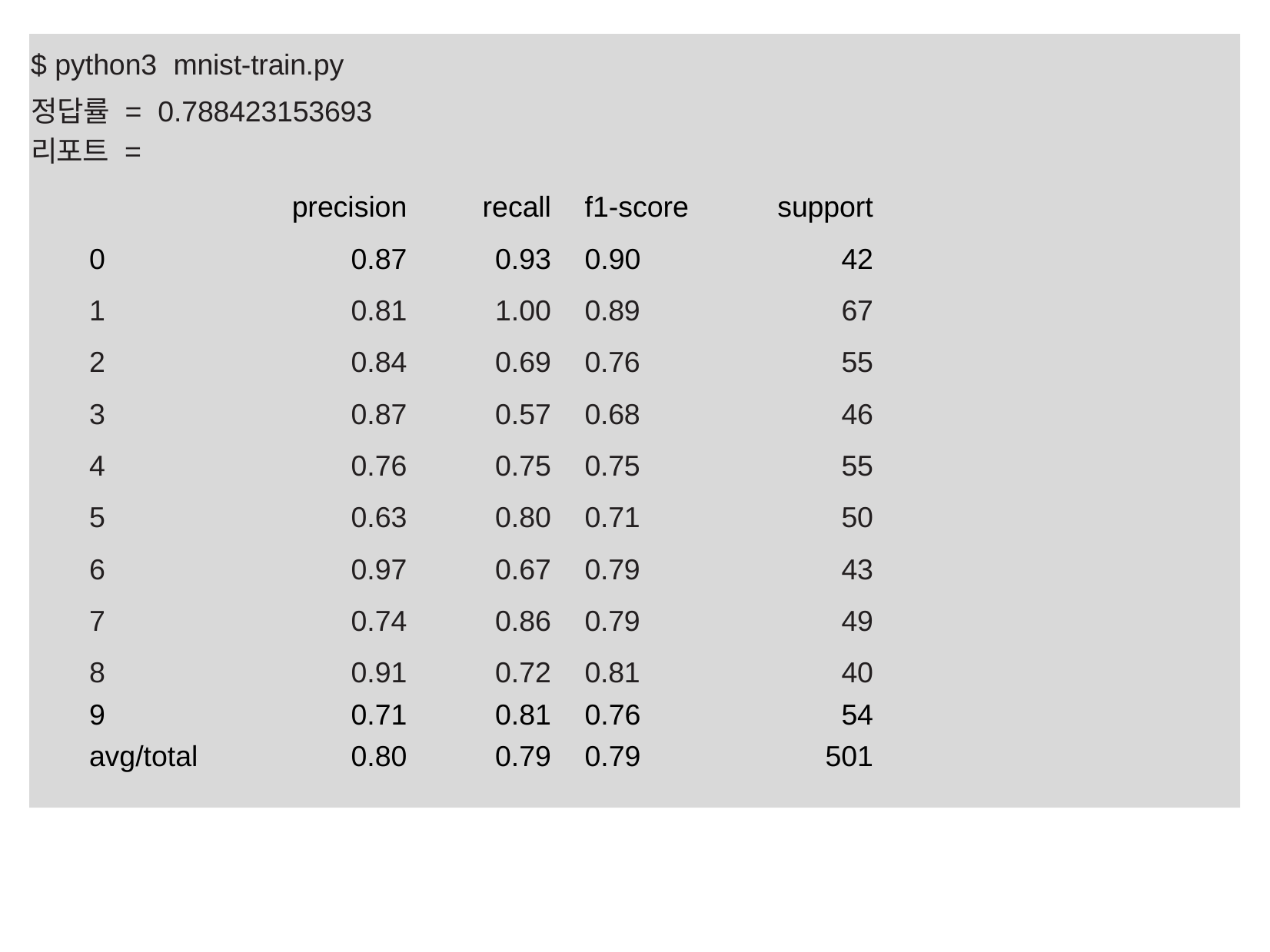

$ python3  mnist-train.py
정답률 =  0.788423153693
리포트 =

|  | precision | recall | f1-score | support |
| --- | --- | --- | --- | --- |
| 0 | 0.87 | 0.93 | 0.90 | 42 |
| 1 | 0.81 | 1.00 | 0.89 | 67 |
| 2 | 0.84 | 0.69 | 0.76 | 55 |
| 3 | 0.87 | 0.57 | 0.68 | 46 |
| 4 | 0.76 | 0.75 | 0.75 | 55 |
| 5 | 0.63 | 0.80 | 0.71 | 50 |
| 6 | 0.97 | 0.67 | 0.79 | 43 |
| 7 | 0.74 | 0.86 | 0.79 | 49 |
| 8 | 0.91 | 0.72 | 0.81 | 40 |
| 9 | 0.71 | 0.81 | 0.76 | 54 |
| avg/total | 0.80 | 0.79 | 0.79 | 501 |